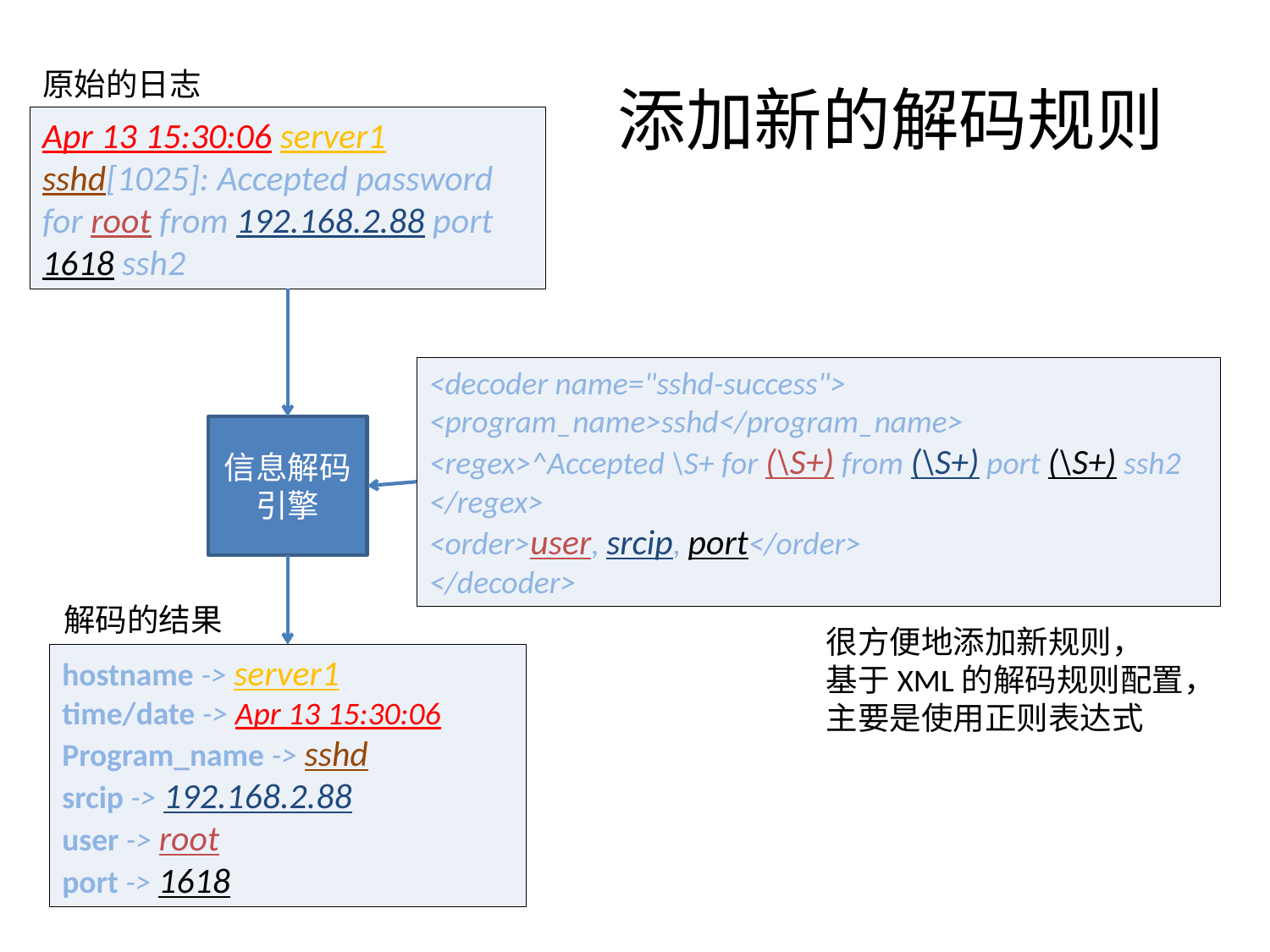

# 添加新的解码规则
原始的日志
Apr 13 15:30:06 server1 sshd[1025]: Accepted password for root from 192.168.2.88 port 1618 ssh2
<decoder name="sshd-success">
<program_name>sshd</program_name>
<regex>^Accepted \S+ for (\S+) from (\S+) port (\S+) ssh2 </regex>
<order>user, srcip, port</order>
</decoder>
信息解码引擎
解码的结果
很方便地添加新规则，
基于XML的解码规则配置，主要是使用正则表达式
hostname -> server1
time/date -> Apr 13 15:30:06
Program_name -> sshd
srcip -> 192.168.2.88
user -> root
port -> 1618